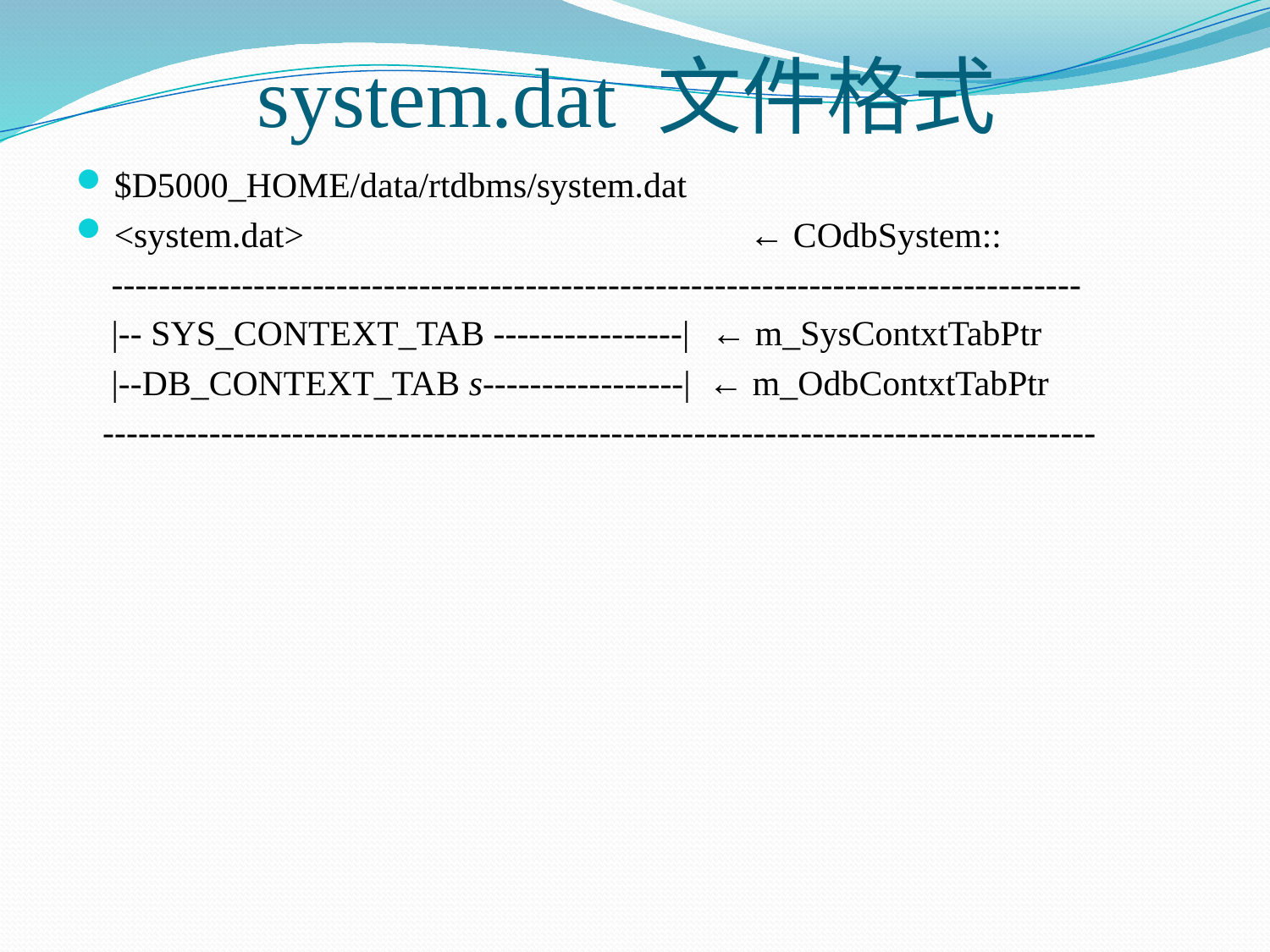

# system.dat 文件格式
$D5000_HOME/data/rtdbms/system.dat
<system.dat> 				← COdbSystem::
    ----------------------------------------------------------------------------------
    |-- SYS_CONTEXT_TAB ----------------|	← m_SysContxtTabPtr
    |--DB_CONTEXT_TAB s-----------------|  ← m_OdbContxtTabPtr
   ------------------------------------------------------------------------------------